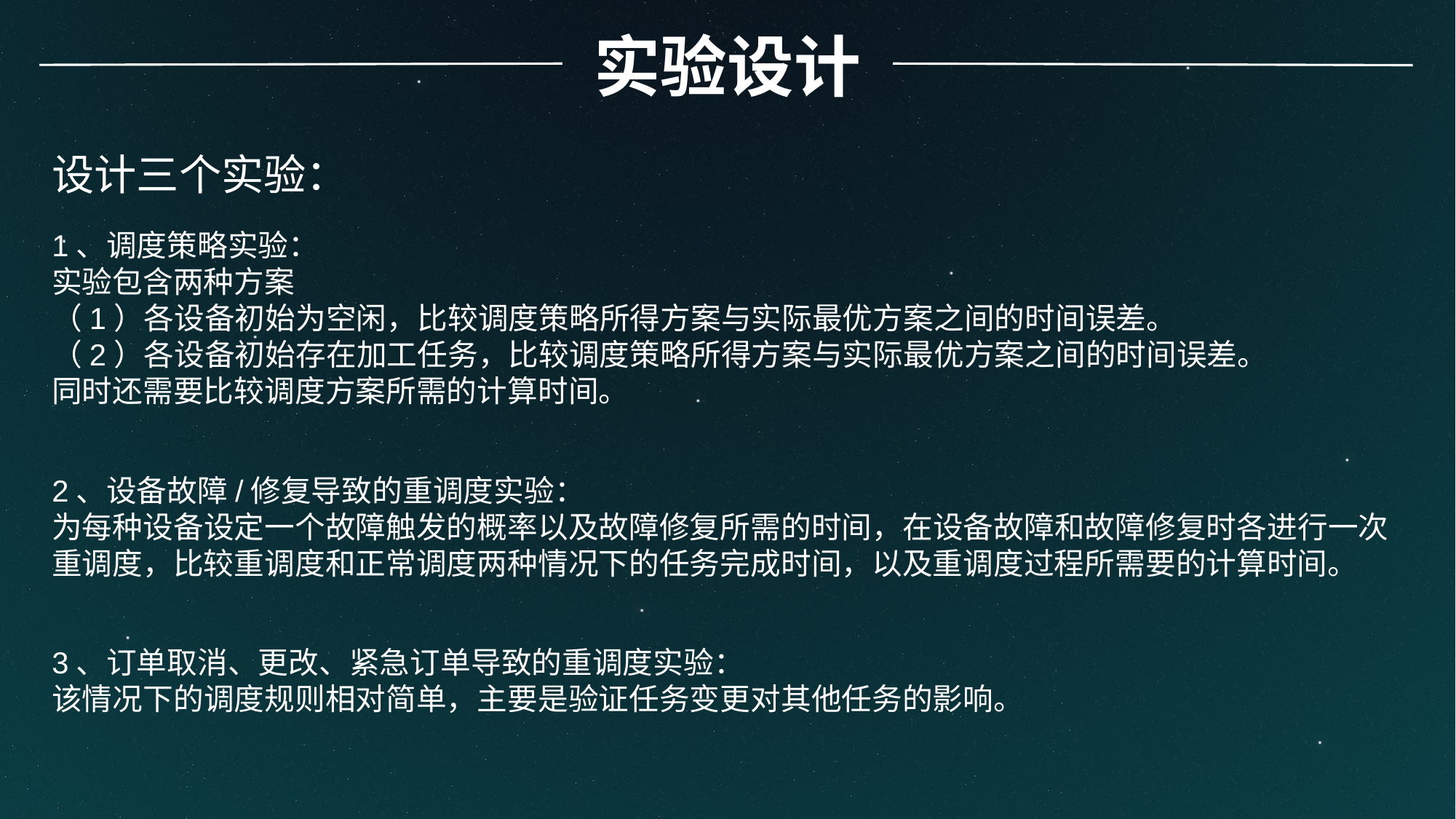

实验设计
设计三个实验：
1、调度策略实验：
实验包含两种方案
（1）各设备初始为空闲，比较调度策略所得方案与实际最优方案之间的时间误差。
（2）各设备初始存在加工任务，比较调度策略所得方案与实际最优方案之间的时间误差。
同时还需要比较调度方案所需的计算时间。
2、设备故障/修复导致的重调度实验：
为每种设备设定一个故障触发的概率以及故障修复所需的时间，在设备故障和故障修复时各进行一次重调度，比较重调度和正常调度两种情况下的任务完成时间，以及重调度过程所需要的计算时间。
3、订单取消、更改、紧急订单导致的重调度实验：
该情况下的调度规则相对简单，主要是验证任务变更对其他任务的影响。